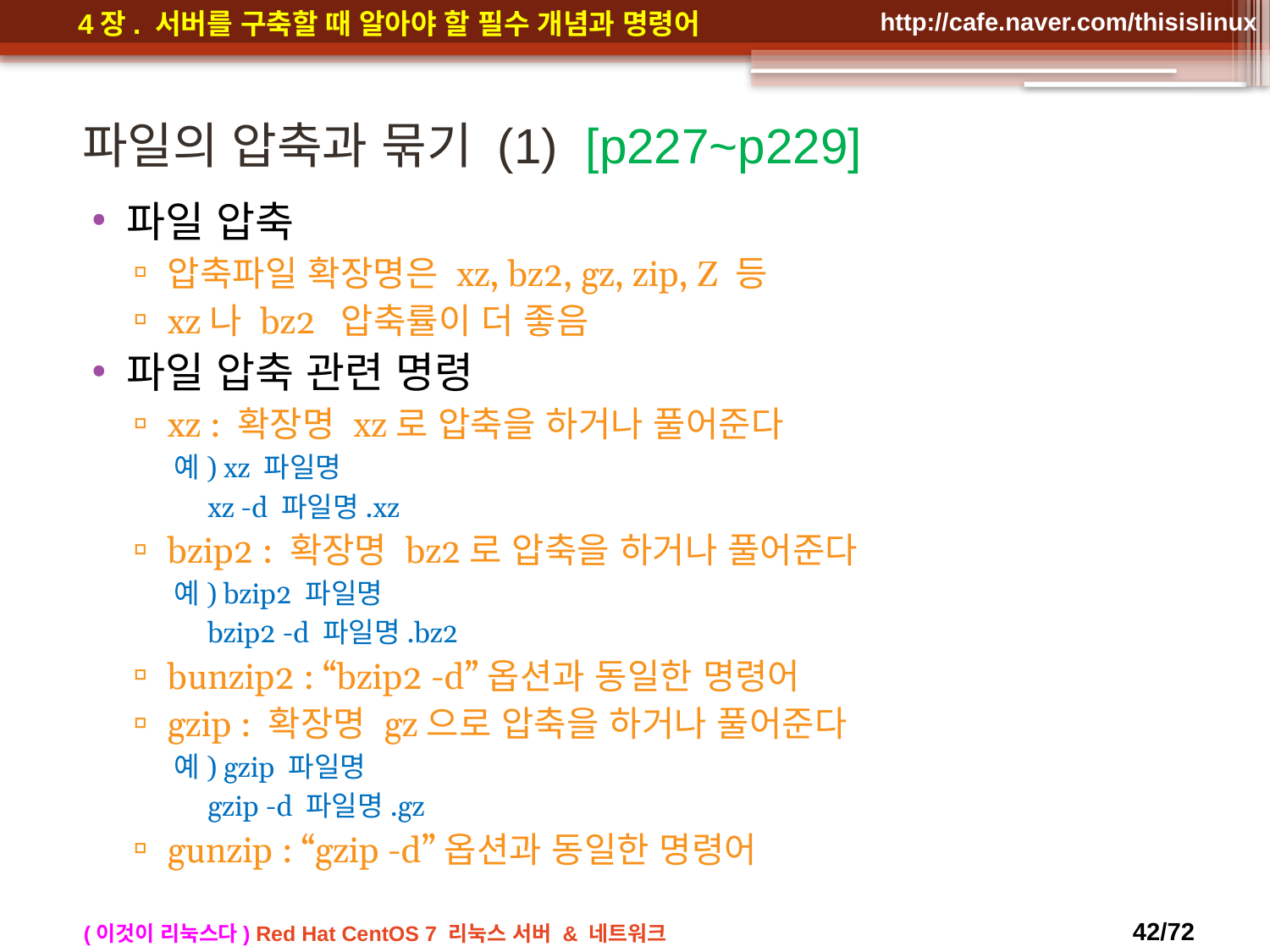

# 파일의 압축과 묶기 (1)  [p227~p229]
파일 압축
압축파일 확장명은 xz, bz2, gz, zip, Z 등
xz나 bz2  압축률이 더 좋음
파일 압축 관련 명령
xz : 확장명 xz로 압축을 하거나 풀어준다
예) xz 파일명
     xz -d 파일명.xz
bzip2 : 확장명 bz2로 압축을 하거나 풀어준다
예) bzip2 파일명
     bzip2 -d 파일명.bz2
bunzip2 : “bzip2 -d”옵션과 동일한 명령어
gzip : 확장명 gz으로 압축을 하거나 풀어준다
예) gzip 파일명
     gzip -d 파일명.gz
gunzip : “gzip -d”옵션과 동일한 명령어